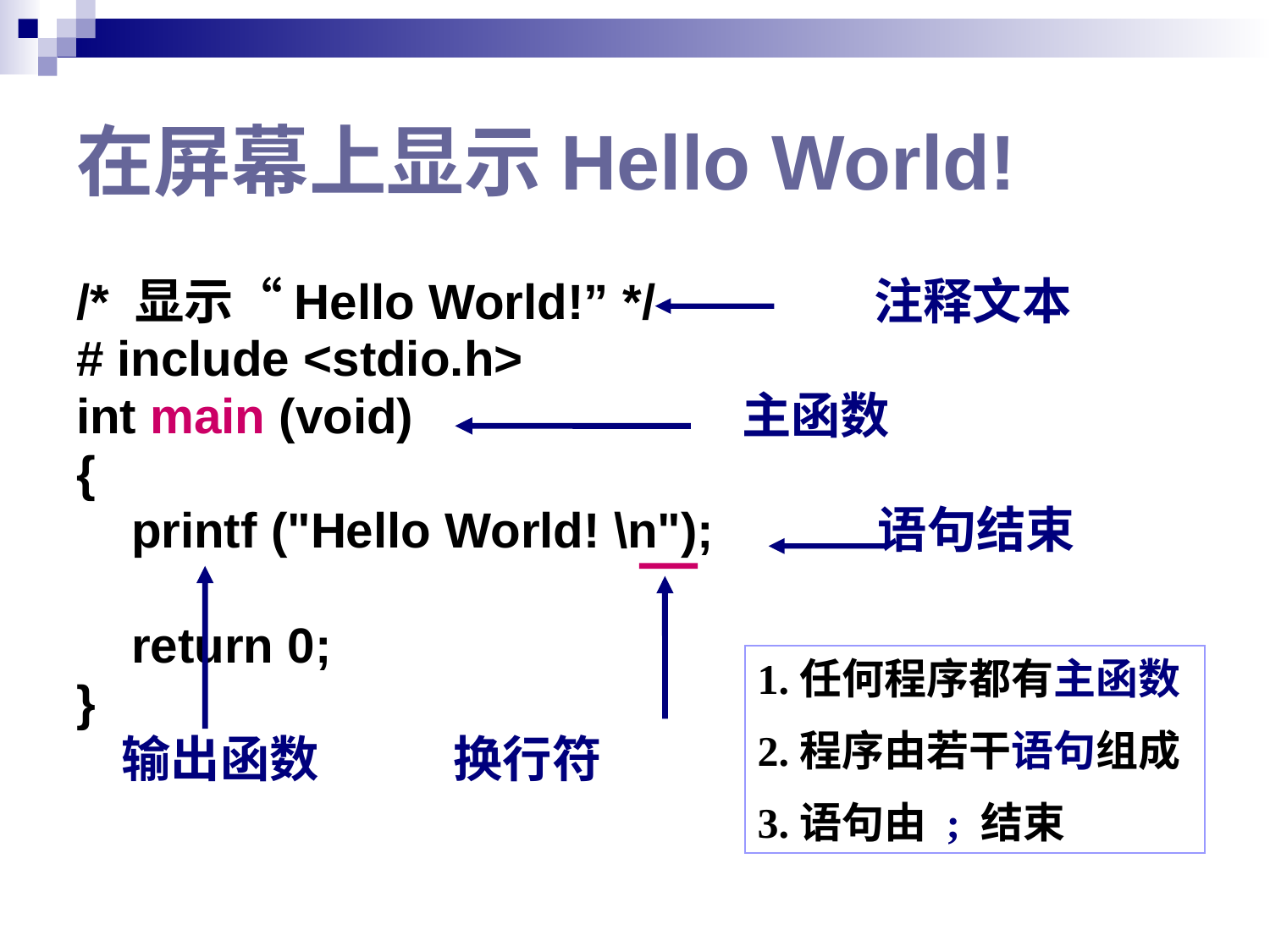

# 在屏幕上显示Hello World!
/* 显示“Hello World!” */               注释文本
# include <stdio.h>
int main (void)                       主函数
{
    printf ("Hello World! \n");           语句结束

    return 0;
}
   输出函数            换行符

1.任何程序都有主函数
2.程序由若干语句组成
3.语句由 ; 结束